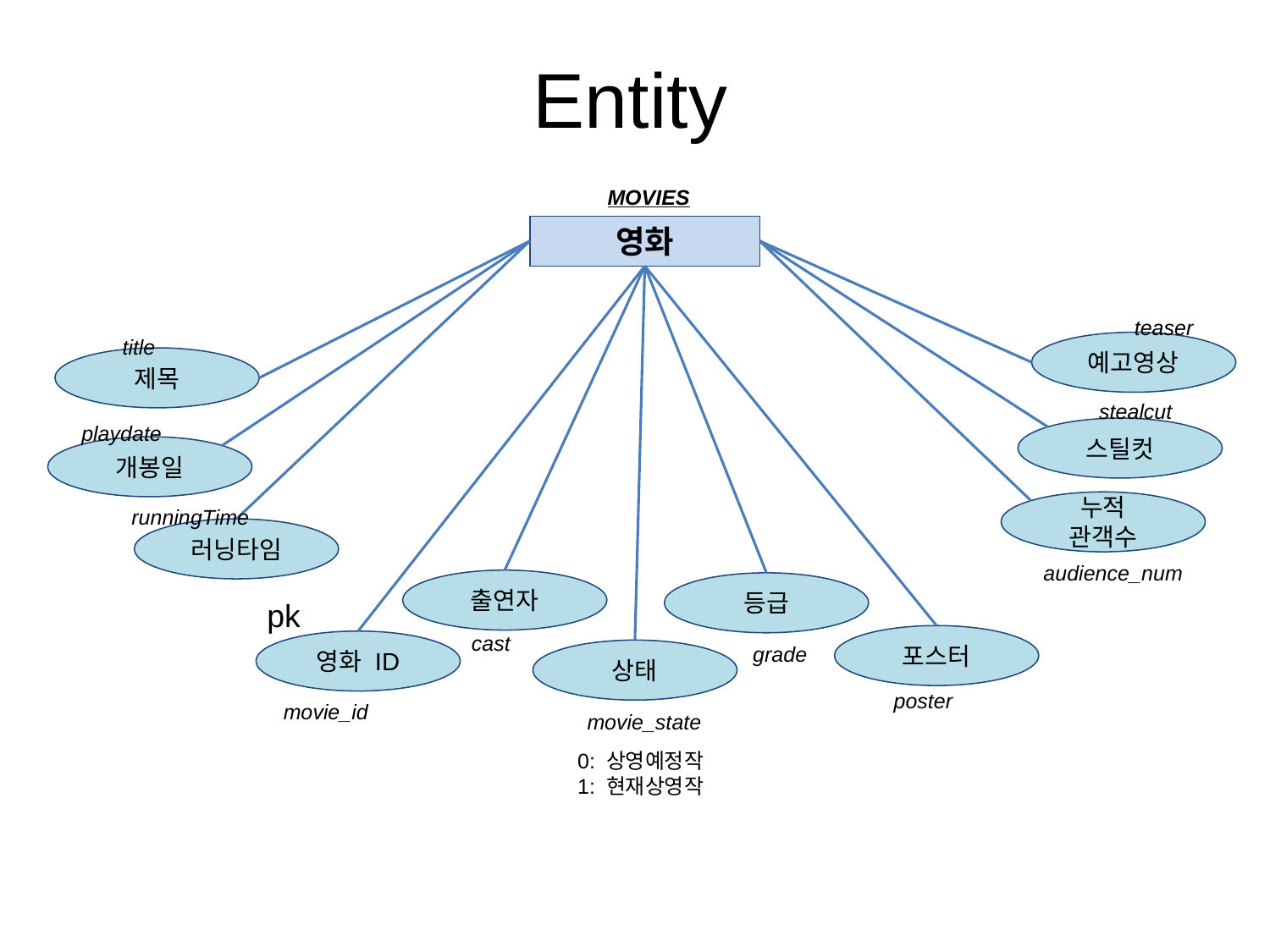

# Entity
MOVIES
영화
teaser
title
예고영상
제목
stealcut
playdate
스틸컷
개봉일
누적
관객수
runningTime
러닝타임
audience_num
출연자
등급
pk
cast
포스터
영화 ID
grade
상태
poster
movie_id
movie_state
0: 상영예정작
1: 현재상영작